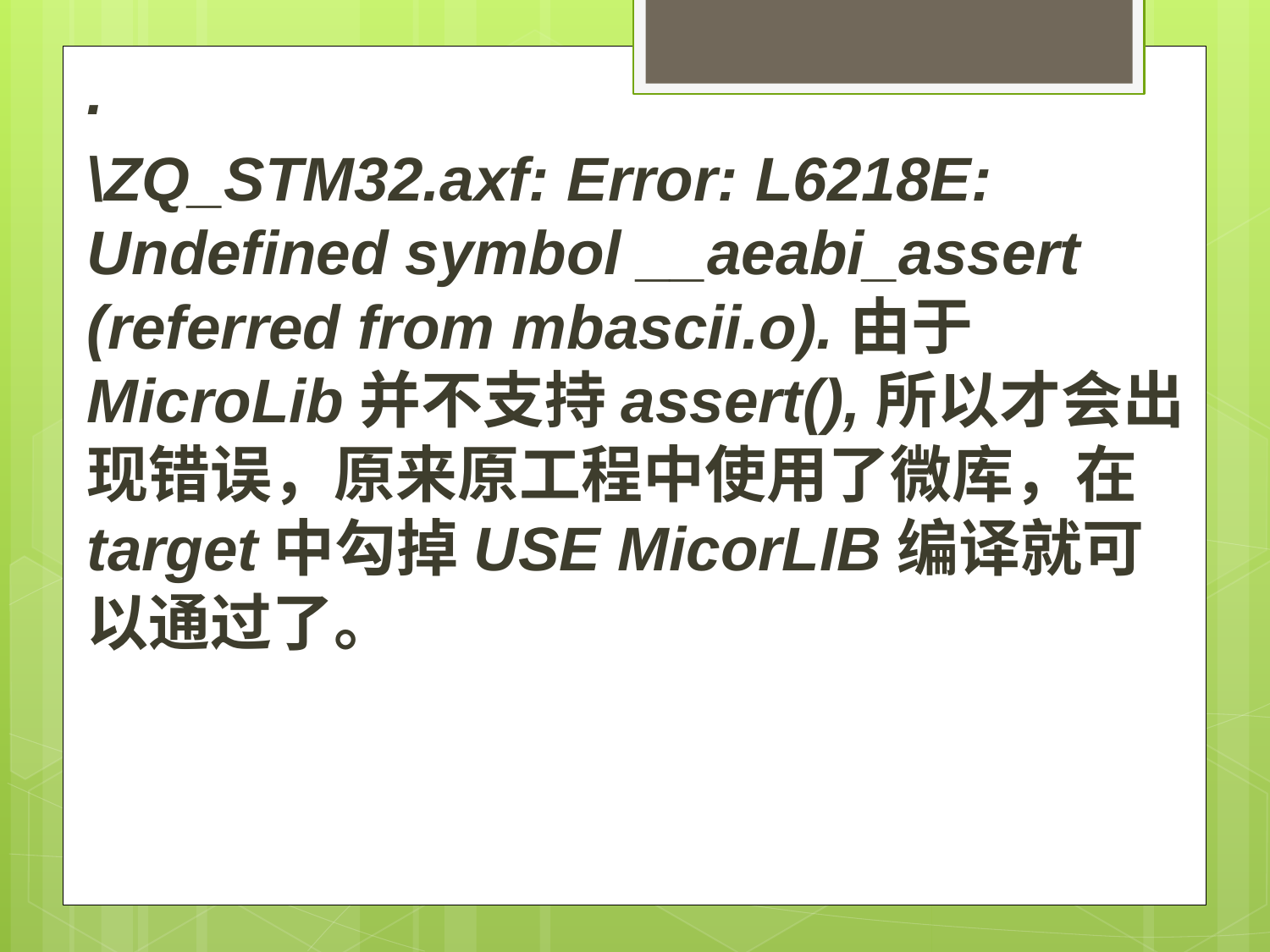

.
\ZQ_STM32.axf: Error: L6218E: Undefined symbol __aeabi_assert (referred from mbascii.o).由于MicroLib并不支持assert(),所以才会出现错误，原来原工程中使用了微库，在target中勾掉USE MicorLIB编译就可以通过了。